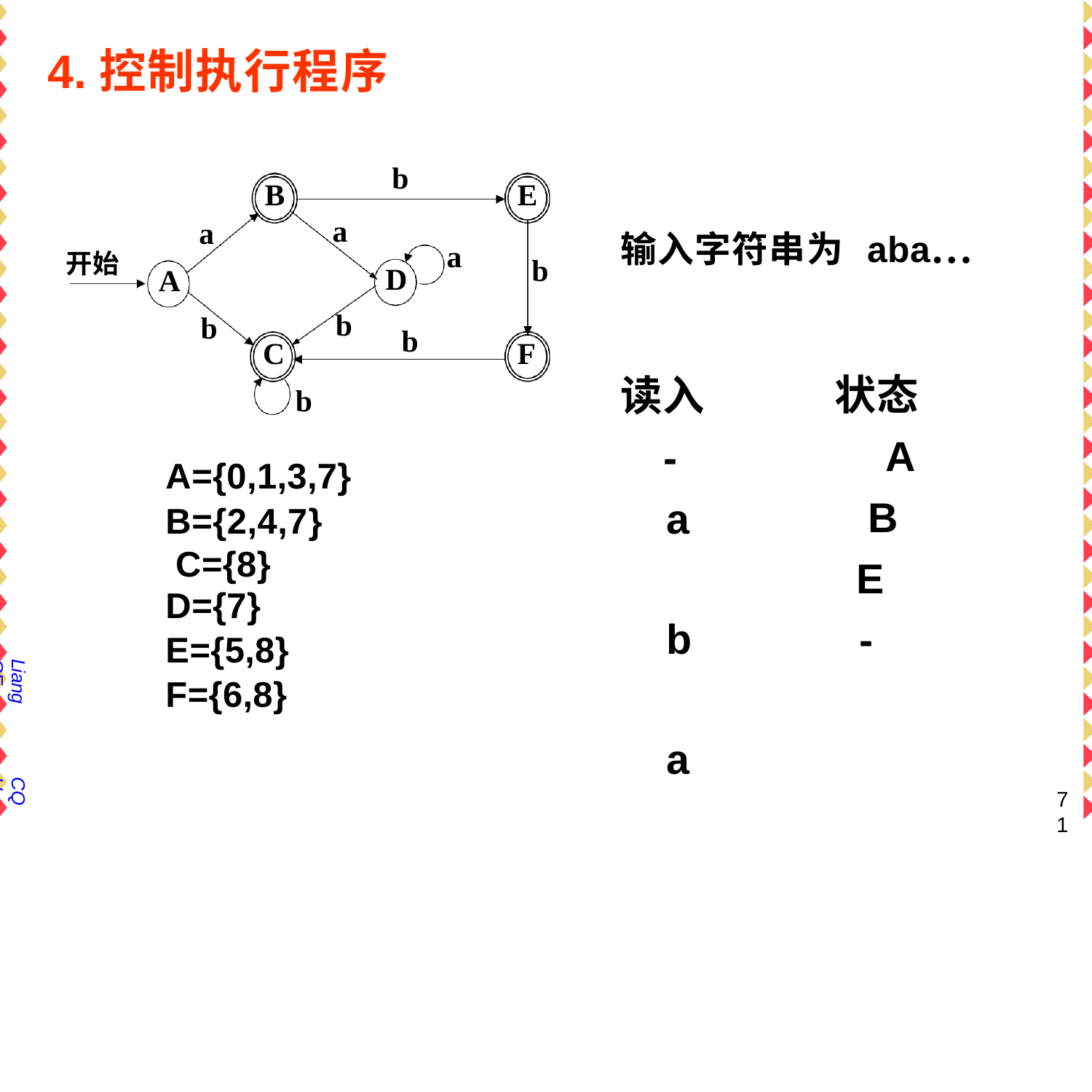

# 4.控制执行程序
b

B
E
输入字符串为 aba…
a
a
a
开始
b
D
b
A
b
b
F
C
状态   A  B  E
读入
b
-
A={0,1,3,7}
B={2,4,7}  C={8}
D={7}
E={5,8}
F={6,8}
a  b  a
-
Liang GE
CQU
71